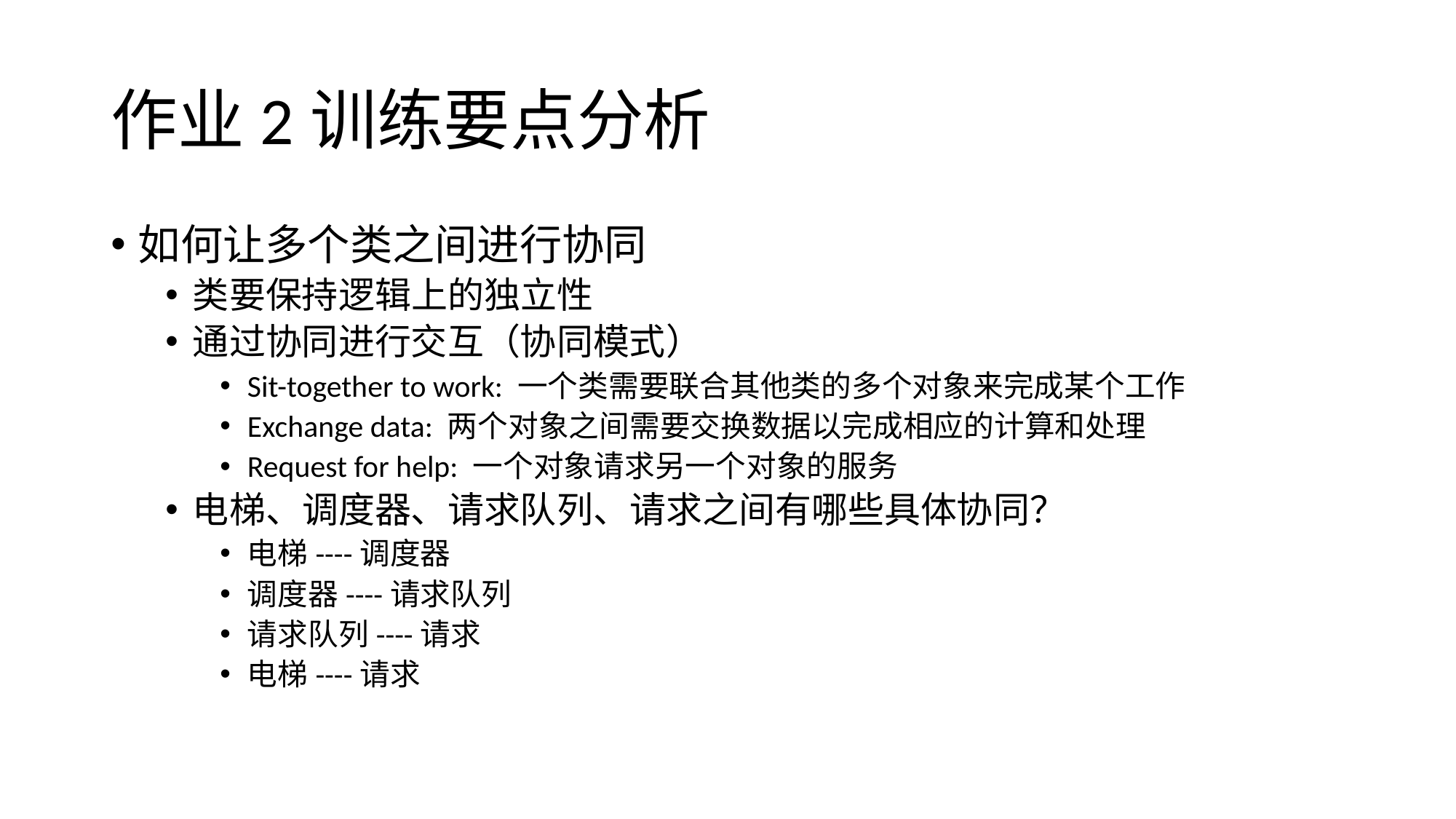

# 作业2训练要点分析
如何让多个类之间进行协同
类要保持逻辑上的独立性
通过协同进行交互（协同模式）
Sit-together to work: 一个类需要联合其他类的多个对象来完成某个工作
Exchange data: 两个对象之间需要交换数据以完成相应的计算和处理
Request for help: 一个对象请求另一个对象的服务
电梯、调度器、请求队列、请求之间有哪些具体协同？
电梯----调度器
调度器----请求队列
请求队列----请求
电梯----请求